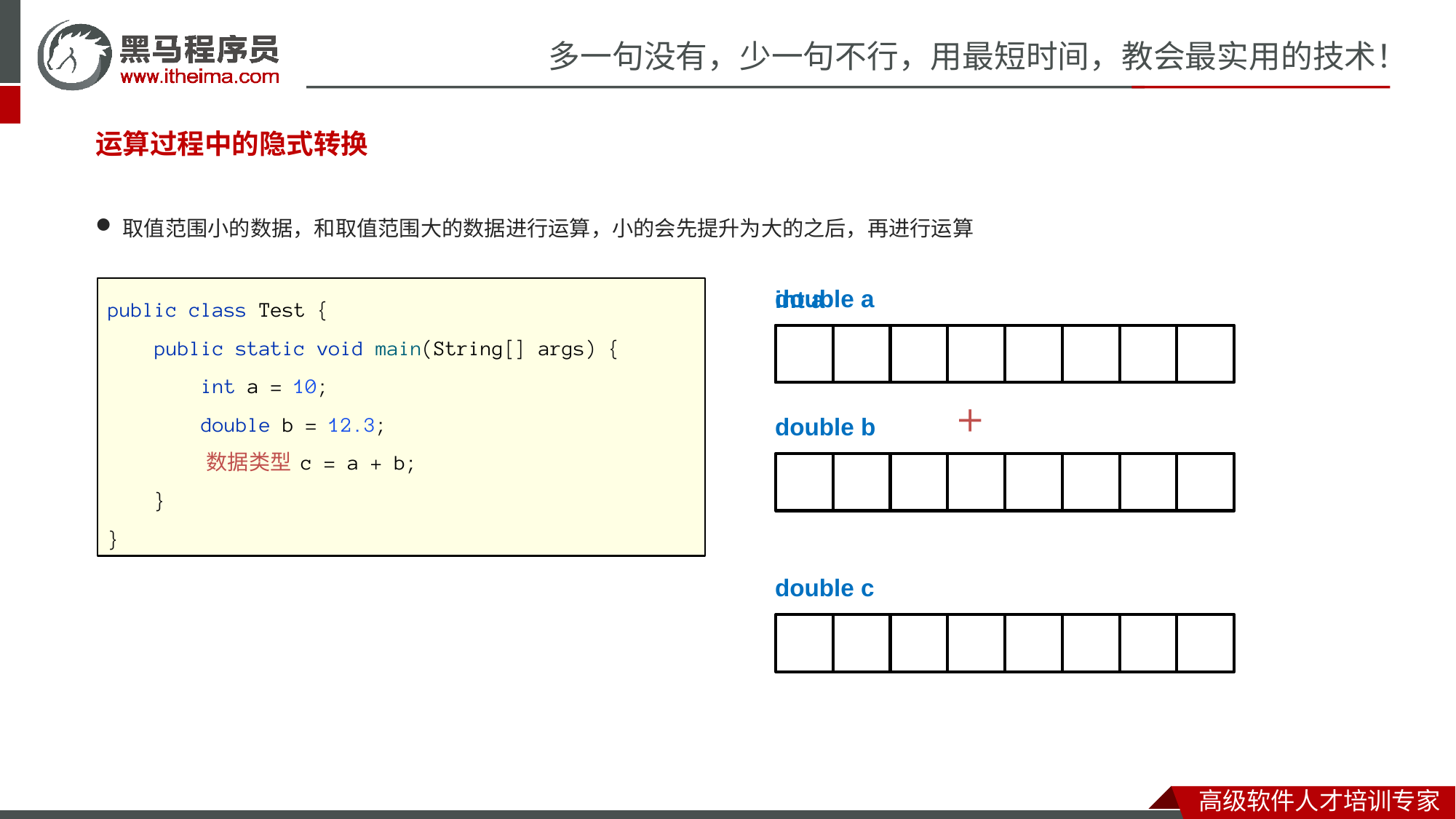

#
运算过程中的隐式转换
取值范围小的数据，和取值范围大的数据进行运算，小的会先提升为大的之后，再进行运算
public class Test {
    public static void main(String[] args) {
        int a = 10;
        double b = 12.3;
        数据类型 c = a + b;
    }
}
double a
int a

+
double b

double c